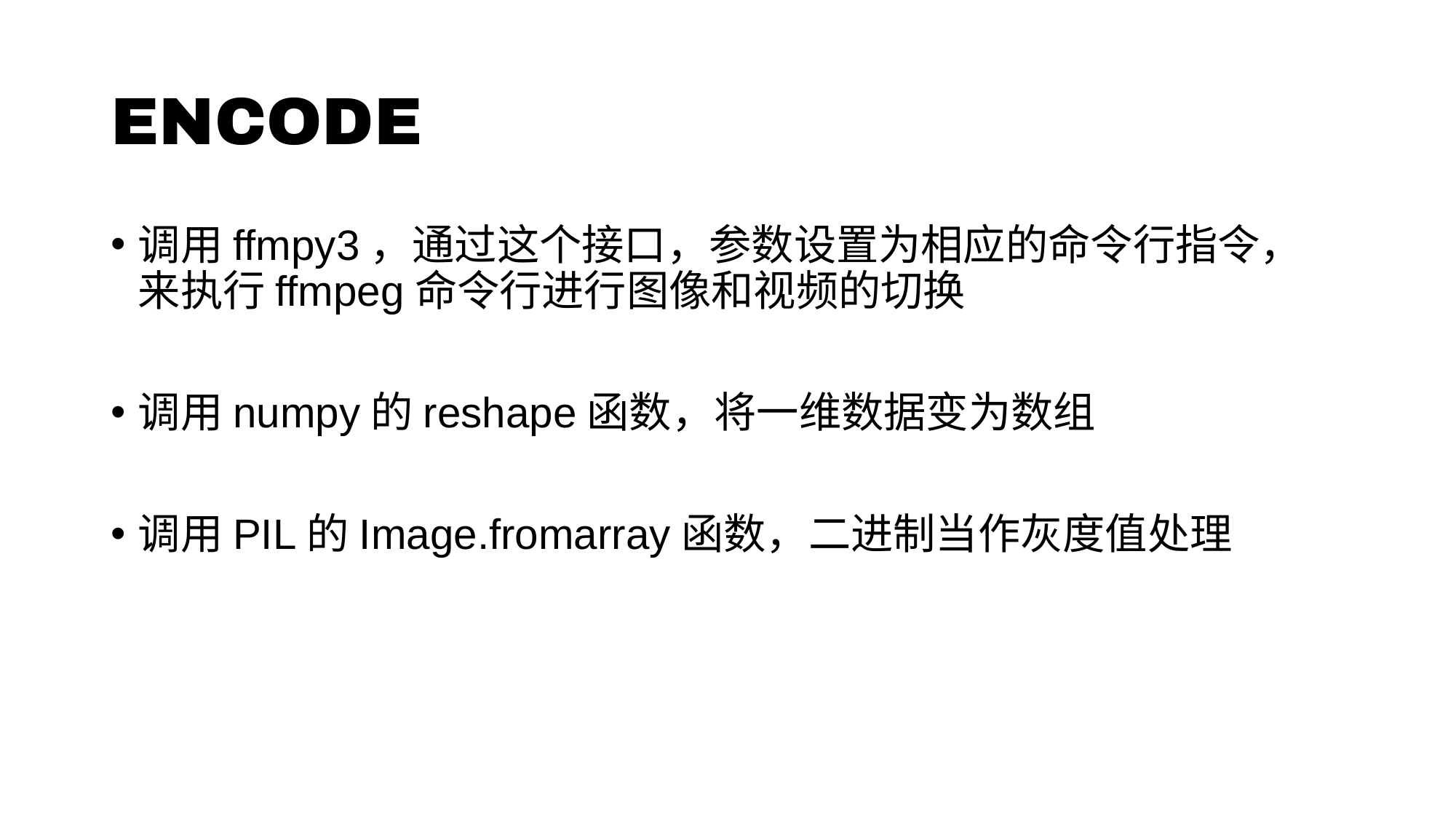

# ENCODE

调用ffmpy3，通过这个接口，参数设置为相应的命令行指令，来执行ffmpeg命令行进行图像和视频的切换

调用numpy的reshape函数，将一维数据变为数组

调用PIL的Image.fromarray函数，二进制当作灰度值处理